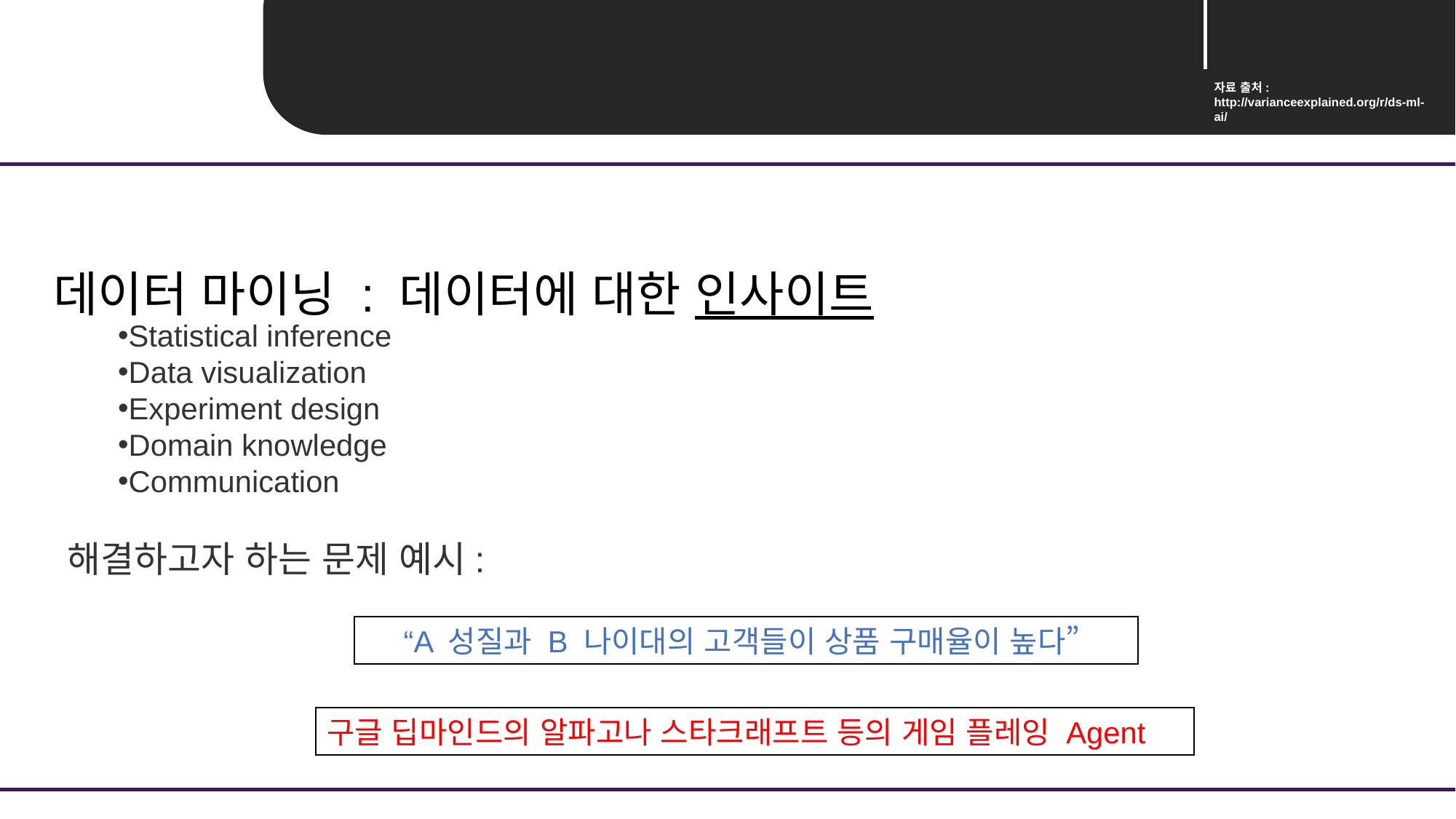

자료 출처:
http://varianceexplained.org/r/ds-ml-ai/
Unit  01 ㅣIntroduction
데이터 마이닝 : 데이터에 대한 인사이트
Statistical inference
Data visualization
Experiment design
Domain knowledge
Communication
해결하고자 하는 문제 예시:
“A 성질과 B 나이대의 고객들이 상품 구매율이 높다”
구글 딥마인드의 알파고나 스타크래프트 등의 게임 플레잉 Agent